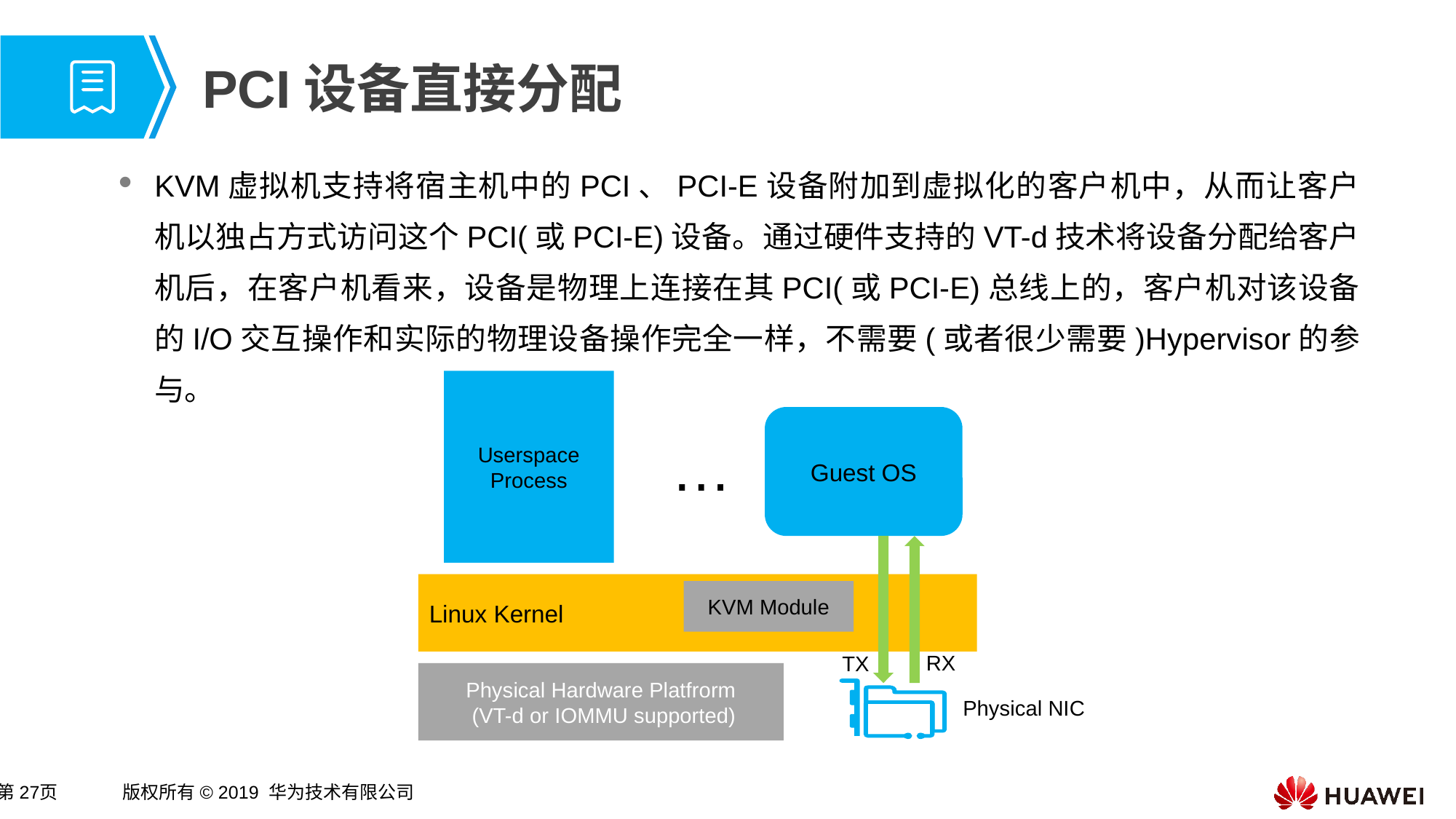

# PCI设备直接分配
KVM虚拟机支持将宿主机中的PCI、PCI-E设备附加到虚拟化的客户机中，从而让客户机以独占方式访问这个PCI(或PCI-E)设备。通过硬件支持的VT-d技术将设备分配给客户机后，在客户机看来，设备是物理上连接在其PCI(或PCI-E)总线上的，客户机对该设备的I/O交互操作和实际的物理设备操作完全一样，不需要(或者很少需要)Hypervisor的参与。
Userspace
Process
Guest OS
…
Linux Kernel
KVM Module

RX
TX
Physical Hardware Platfrorm
 (VT-d or IOMMU supported)

Physical NIC